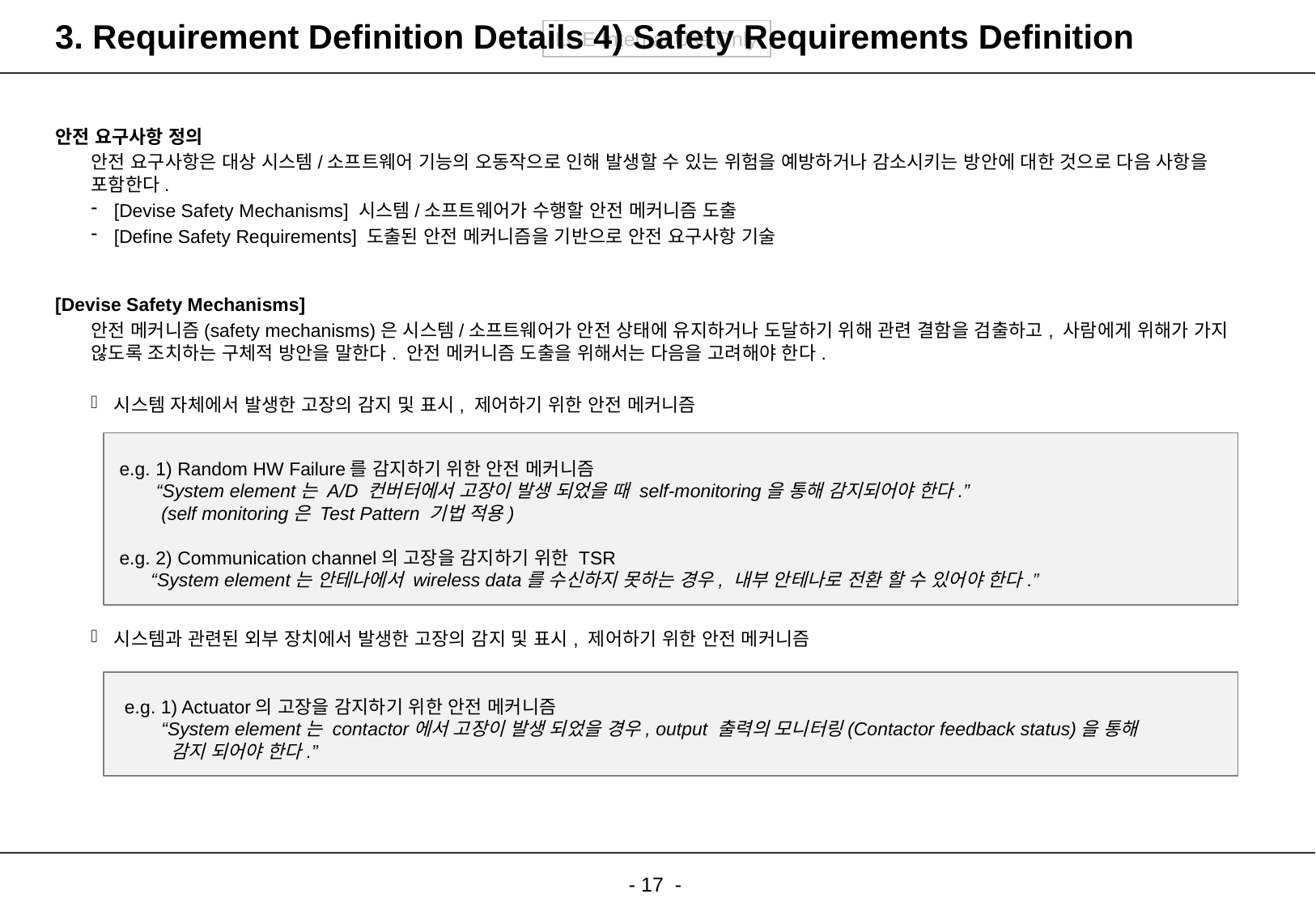

# 3. Requirement Definition Details 4) Safety Requirements Definition
안전 요구사항 정의
안전 요구사항은 대상 시스템/소프트웨어 기능의 오동작으로 인해 발생할 수 있는 위험을 예방하거나 감소시키는 방안에 대한 것으로 다음 사항을 포함한다.
[Devise Safety Mechanisms] 시스템/소프트웨어가 수행할 안전 메커니즘 도출
[Define Safety Requirements] 도출된 안전 메커니즘을 기반으로 안전 요구사항 기술
[Devise Safety Mechanisms]
안전 메커니즘(safety mechanisms)은 시스템/소프트웨어가 안전 상태에 유지하거나 도달하기 위해 관련 결함을 검출하고, 사람에게 위해가 가지 않도록 조치하는 구체적 방안을 말한다. 안전 메커니즘 도출을 위해서는 다음을 고려해야 한다.

시스템 자체에서 발생한 고장의 감지 및 표시, 제어하기 위한 안전 메커니즘

시스템과 관련된 외부 장치에서 발생한 고장의 감지 및 표시, 제어하기 위한 안전 메커니즘
e.g. 1) Random HW Failure를 감지하기 위한 안전 메커니즘
       “System element는 A/D 컨버터에서 고장이 발생 되었을 때 self-monitoring을 통해 감지되어야 한다.”
        (self monitoring은 Test Pattern 기법 적용)

e.g. 2) Communication channel의 고장을 감지하기 위한 TSR
      “System element는 안테나에서 wireless data를 수신하지 못하는 경우, 내부 안테나로 전환 할 수 있어야 한다.”
 e.g. 1) Actuator의 고장을 감지하기 위한 안전 메커니즘
        “System element는 contactor에서 고장이 발생 되었을 경우, output 출력의 모니터링(Contactor feedback status)을 통해
         감지 되어야 한다.”